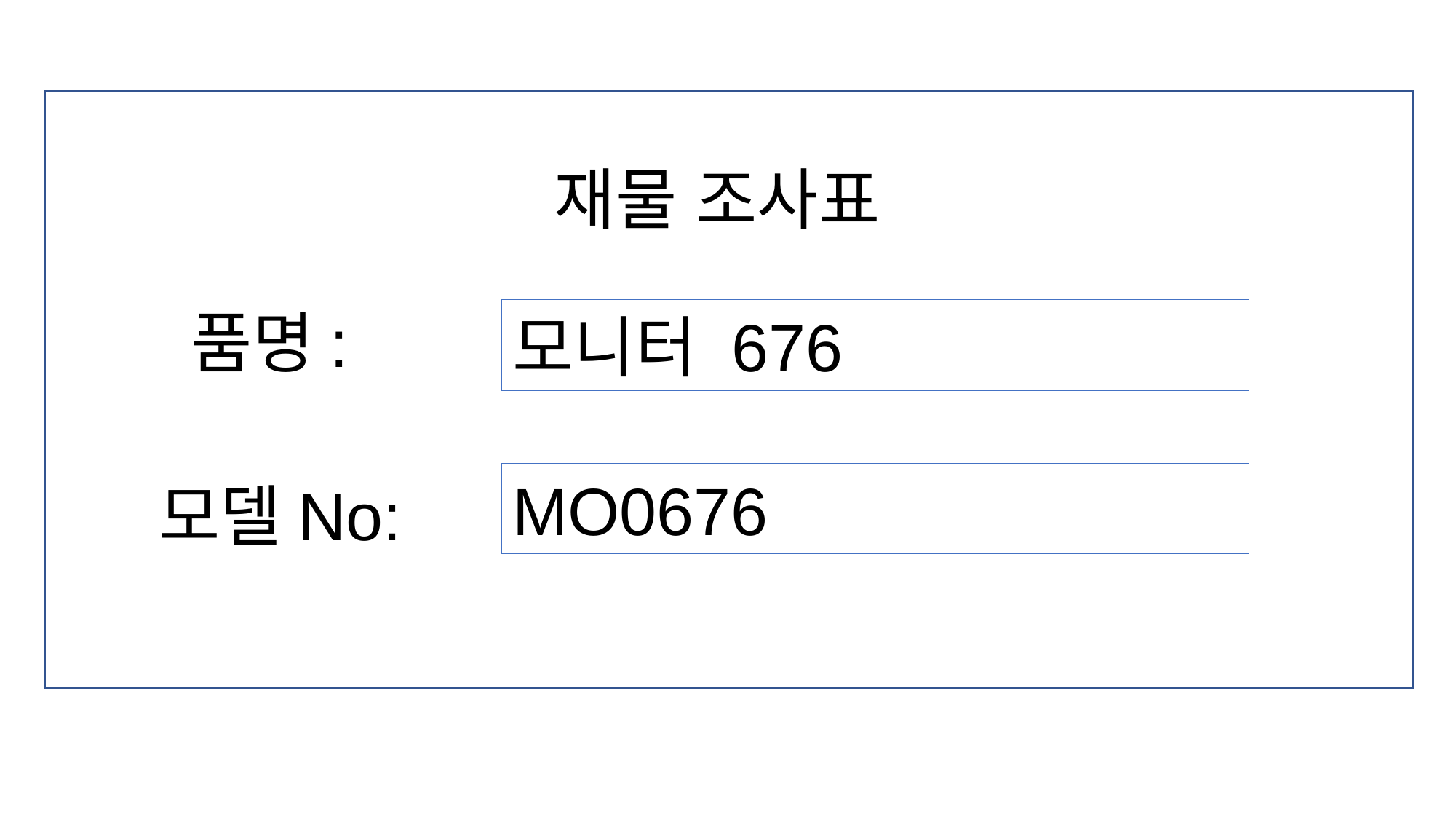

재물 조사표
품명:
모니터 676
MO0676
모델No: